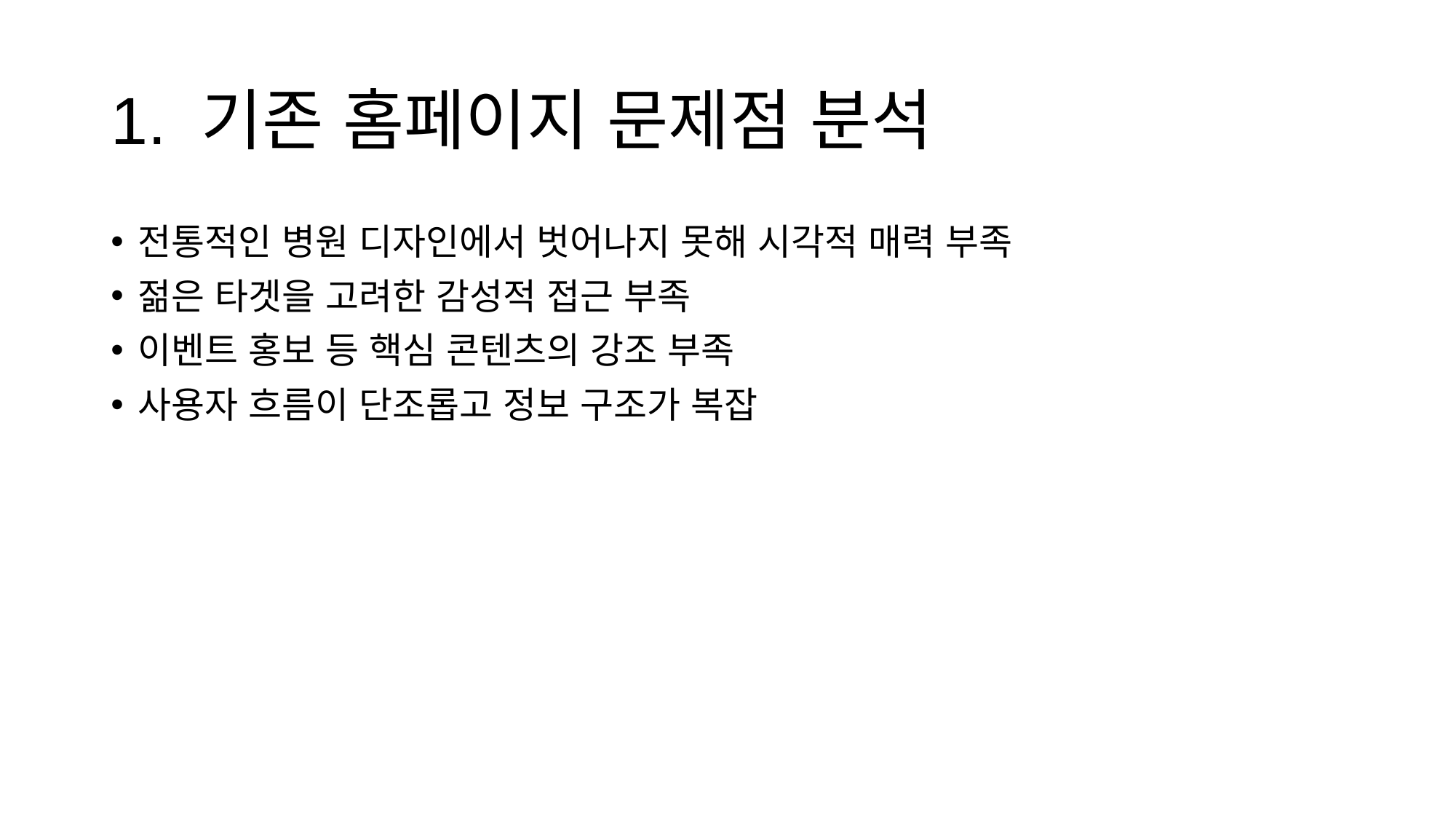

# 1. 기존 홈페이지 문제점 분석
전통적인 병원 디자인에서 벗어나지 못해 시각적 매력 부족
젊은 타겟을 고려한 감성적 접근 부족
이벤트 홍보 등 핵심 콘텐츠의 강조 부족
사용자 흐름이 단조롭고 정보 구조가 복잡